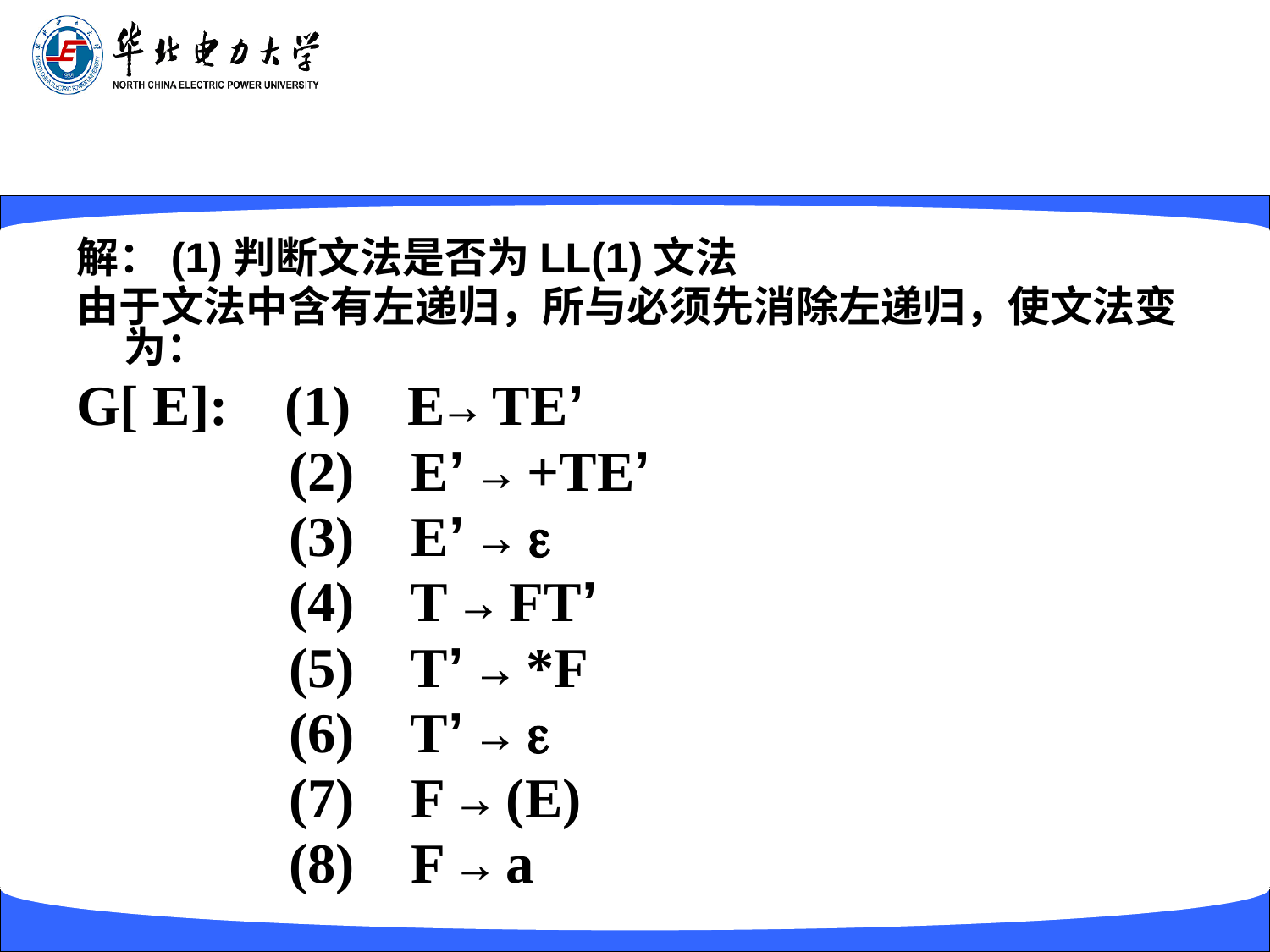

#
解：(1)判断文法是否为LL(1)文法
由于文法中含有左递归，所与必须先消除左递归，使文法变为：
G[ E]:    (1)    E→ TE’
               (2)    E’ → +TE’
               (3)    E’ → ε
               (4)    T → FT’
               (5)    T’ → *F
               (6)    T’ → ε
               (7)    F → (E)
               (8)    F → a